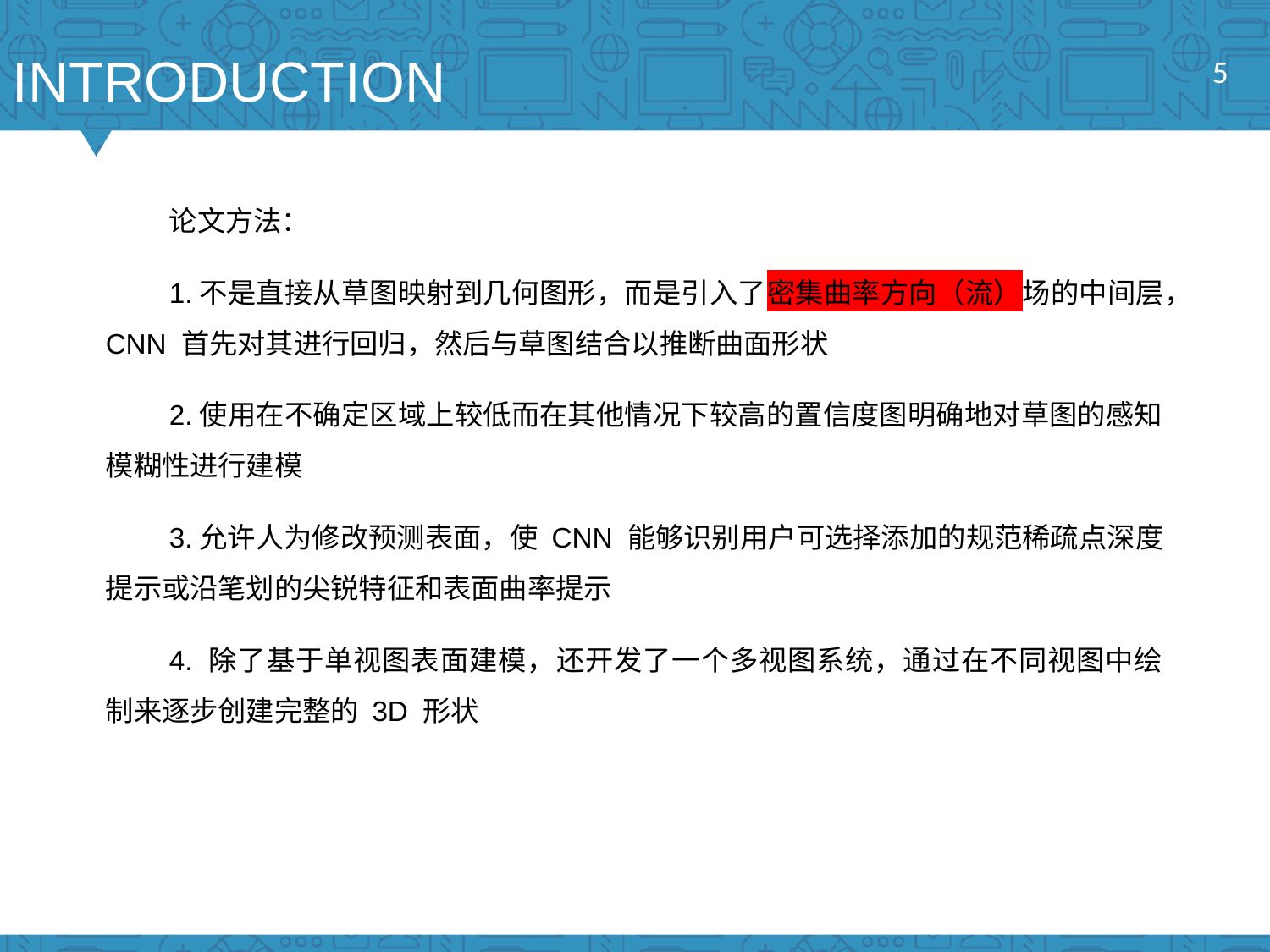

INTRODUCTION
5
论文方法：
1.不是直接从草图映射到几何图形，而是引入了密集曲率方向（流）场的中间层，CNN 首先对其进行回归，然后与草图结合以推断曲面形状
2.使用在不确定区域上较低而在其他情况下较高的置信度图明确地对草图的感知模糊性进行建模
3.允许人为修改预测表面，使 CNN 能够识别用户可选择添加的规范稀疏点深度​​提示或沿笔划的尖锐特征和表面曲率提示
4. 除了基于单视图表面建模，还开发了一个多视图系统，通过在不同视图中绘制来逐步创建完整的 3D 形状